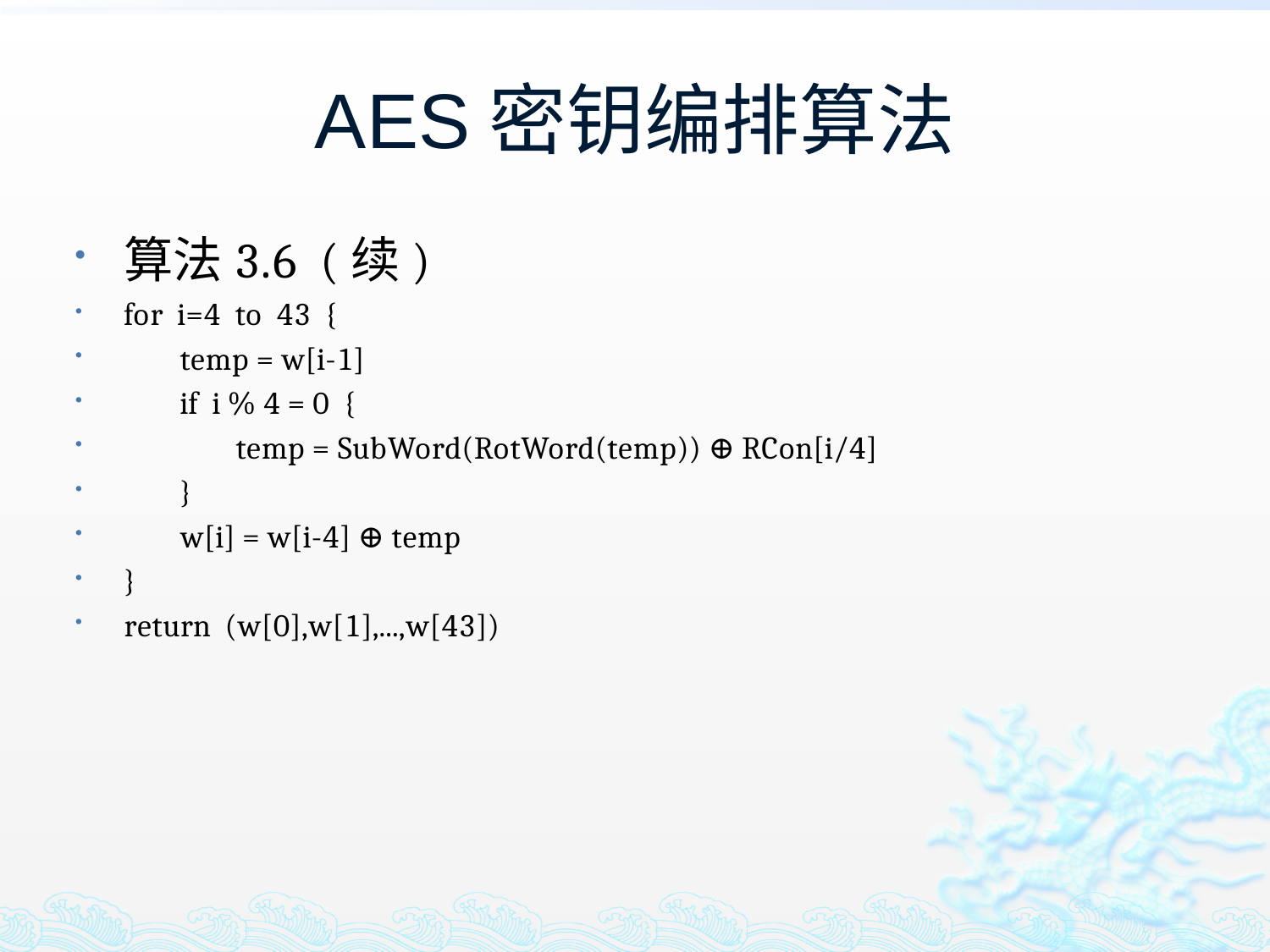

# AES密钥编排算法
算法3.6  (续)
for  i=4  to  43  {
        temp = w[i-1]
        if  i % 4 = 0  {
                temp = SubWord(RotWord(temp)) ⊕ RCon[i/4]
        }
        w[i] = w[i-4] ⊕ temp
}
return  (w[0],w[1],...,w[43])